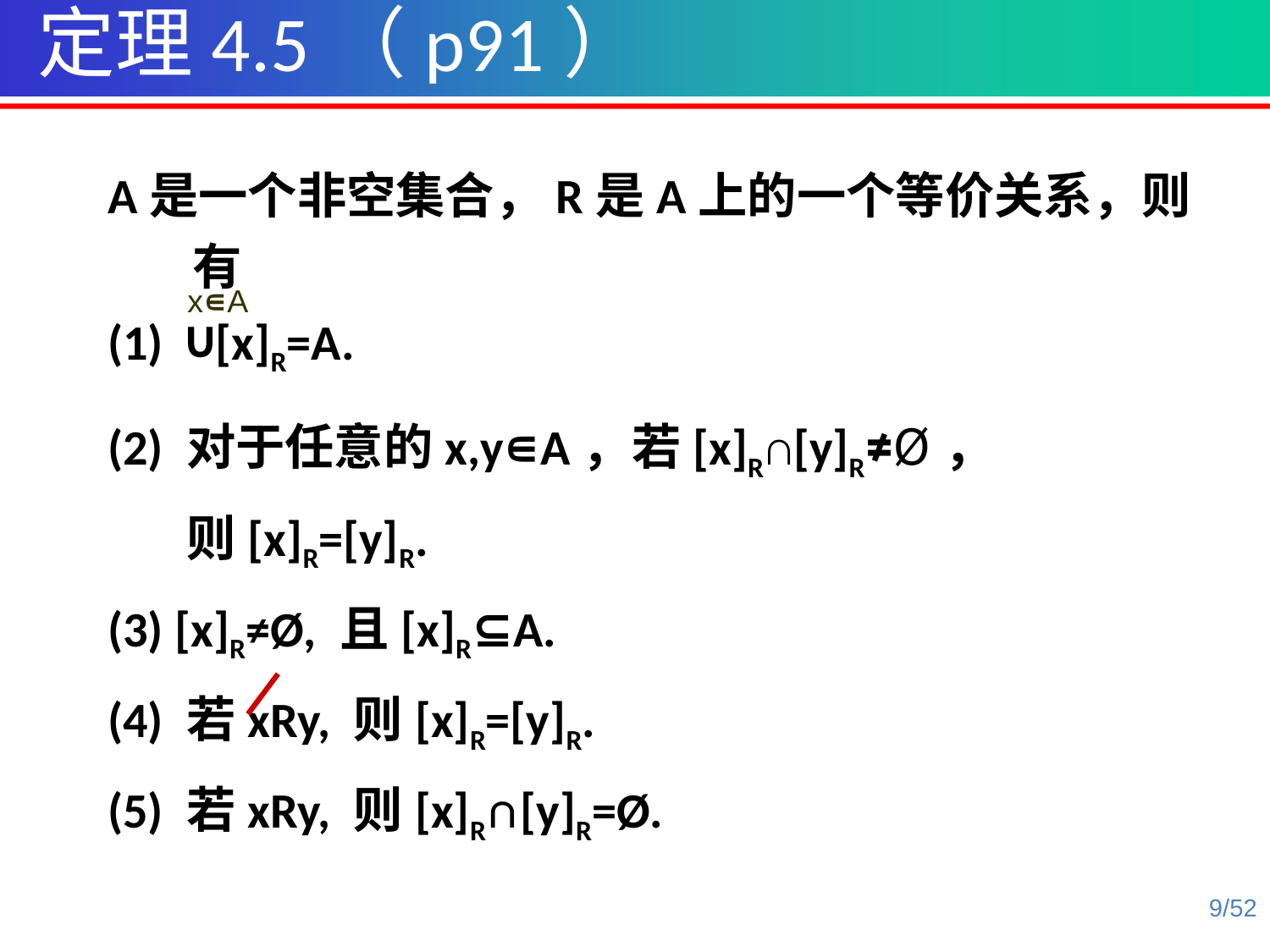

定理4.5（p91）
A是一个非空集合，R是A上的一个等价关系，则有
(1)  ∪[x]R=A.
(2) 对于任意的x,y∊A，若[x]R∩[y]R≠Ø，
      则[x]R=[y]R.
(3) [x]R≠Ø, 且[x]R⊆A.
(4) 若xRy, 则[x]R=[y]R.
(5) 若xRy, 则[x]R∩[y]R=Ø.

x∊A

9/52